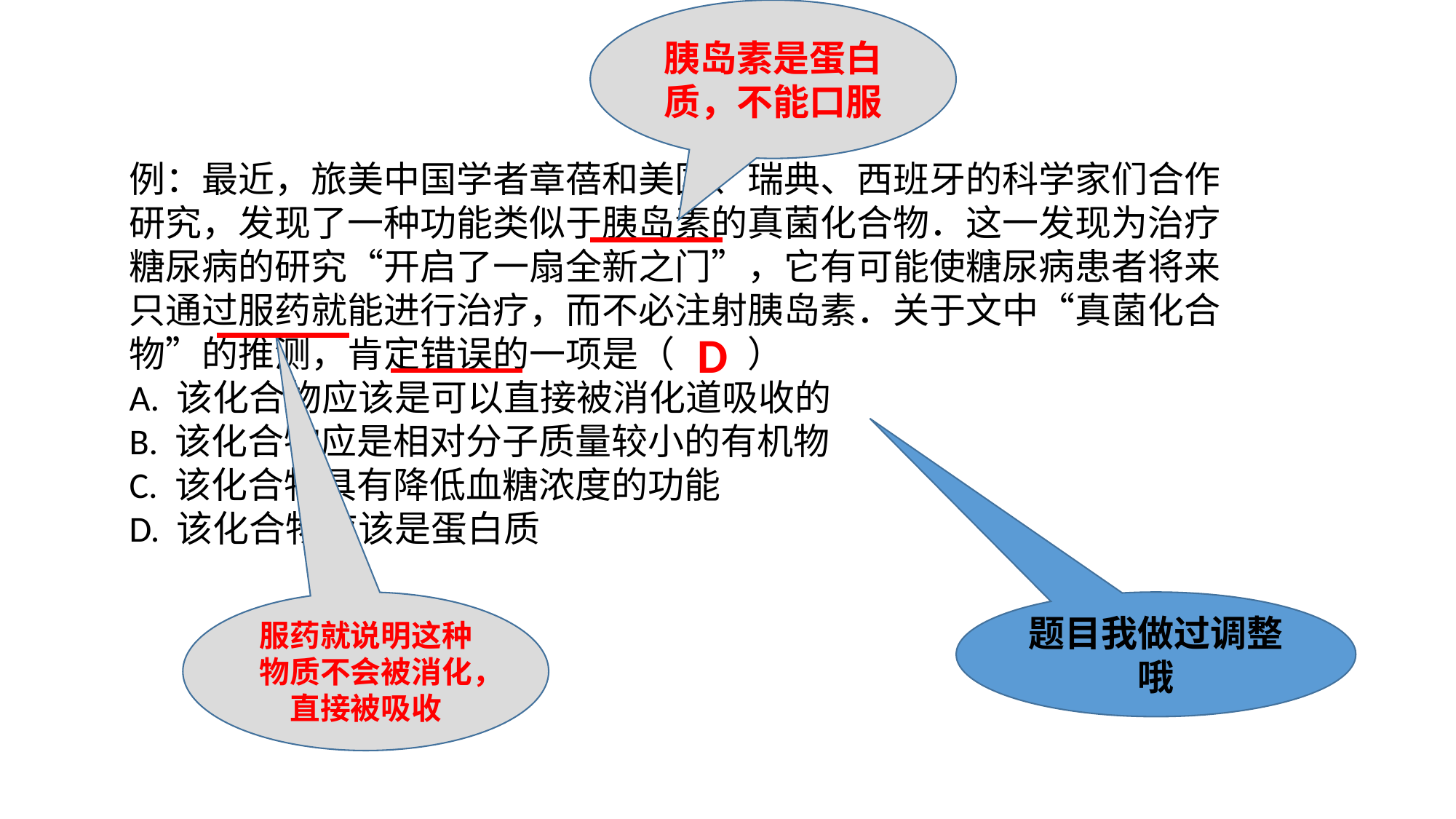

胰岛素是蛋白质，不能口服
例：最近，旅美中国学者章蓓和美国、瑞典、西班牙的科学家们合作研究，发现了一种功能类似于胰岛素的真菌化合物．这一发现为治疗糖尿病的研究“开启了一扇全新之门”，它有可能使糖尿病患者将来只通过服药就能进行治疗，而不必注射胰岛素．关于文中“真菌化合物”的推测，肯定错误的一项是（　　）
A. 该化合物应该是可以直接被消化道吸收的
B. 该化合物应是相对分子质量较小的有机物
C. 该化合物具有降低血糖浓度的功能
D. 该化合物应该是蛋白质
D
服药就说明这种物质不会被消化，直接被吸收
题目我做过调整哦